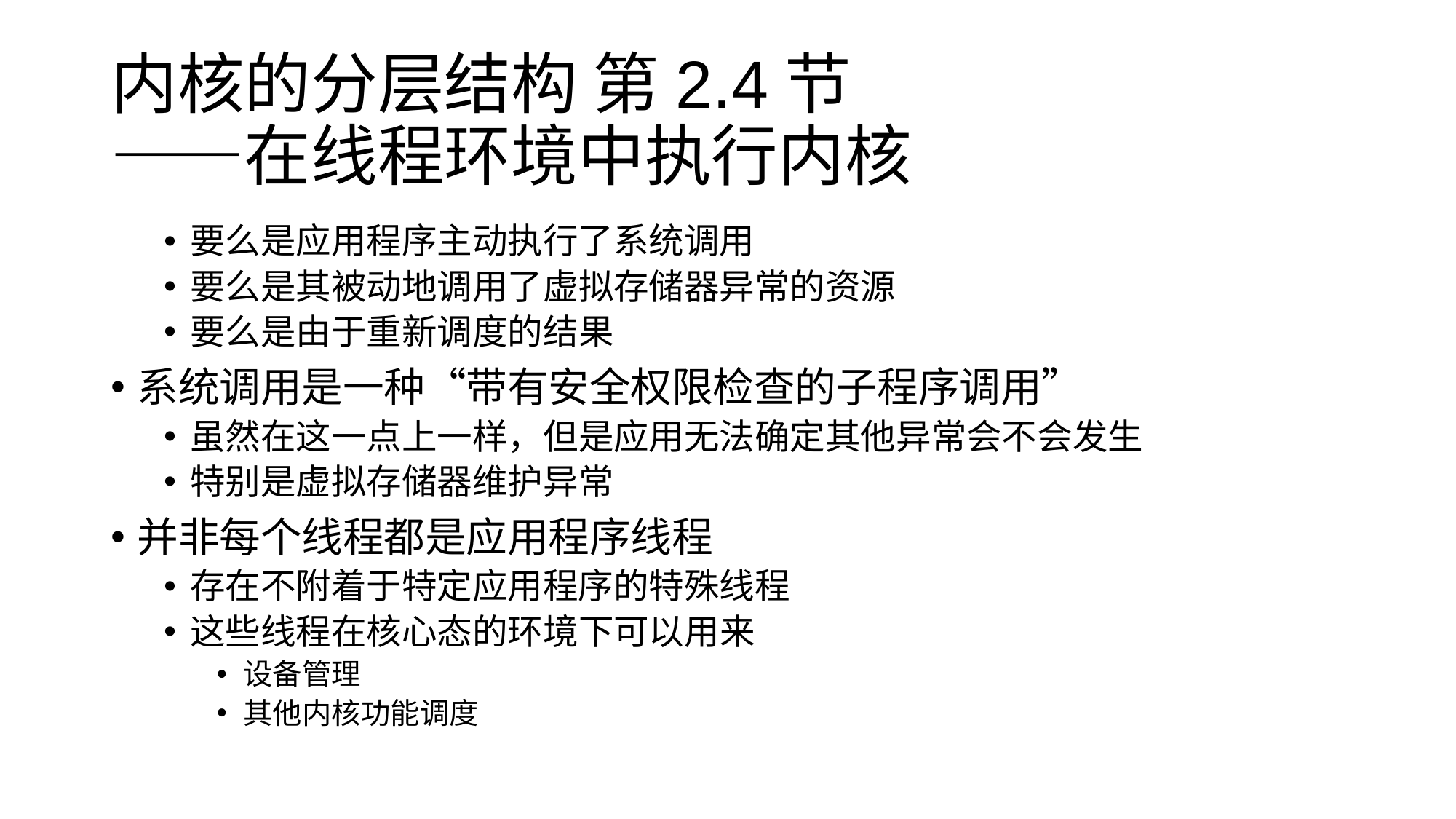

# 内核的分层结构 第2.4节 ——在线程环境中执行内核
要么是应用程序主动执行了系统调用
要么是其被动地调用了虚拟存储器异常的资源
要么是由于重新调度的结果
系统调用是一种“带有安全权限检查的子程序调用”
虽然在这一点上一样，但是应用无法确定其他异常会不会发生
特别是虚拟存储器维护异常
并非每个线程都是应用程序线程
存在不附着于特定应用程序的特殊线程
这些线程在核心态的环境下可以用来
设备管理
其他内核功能调度